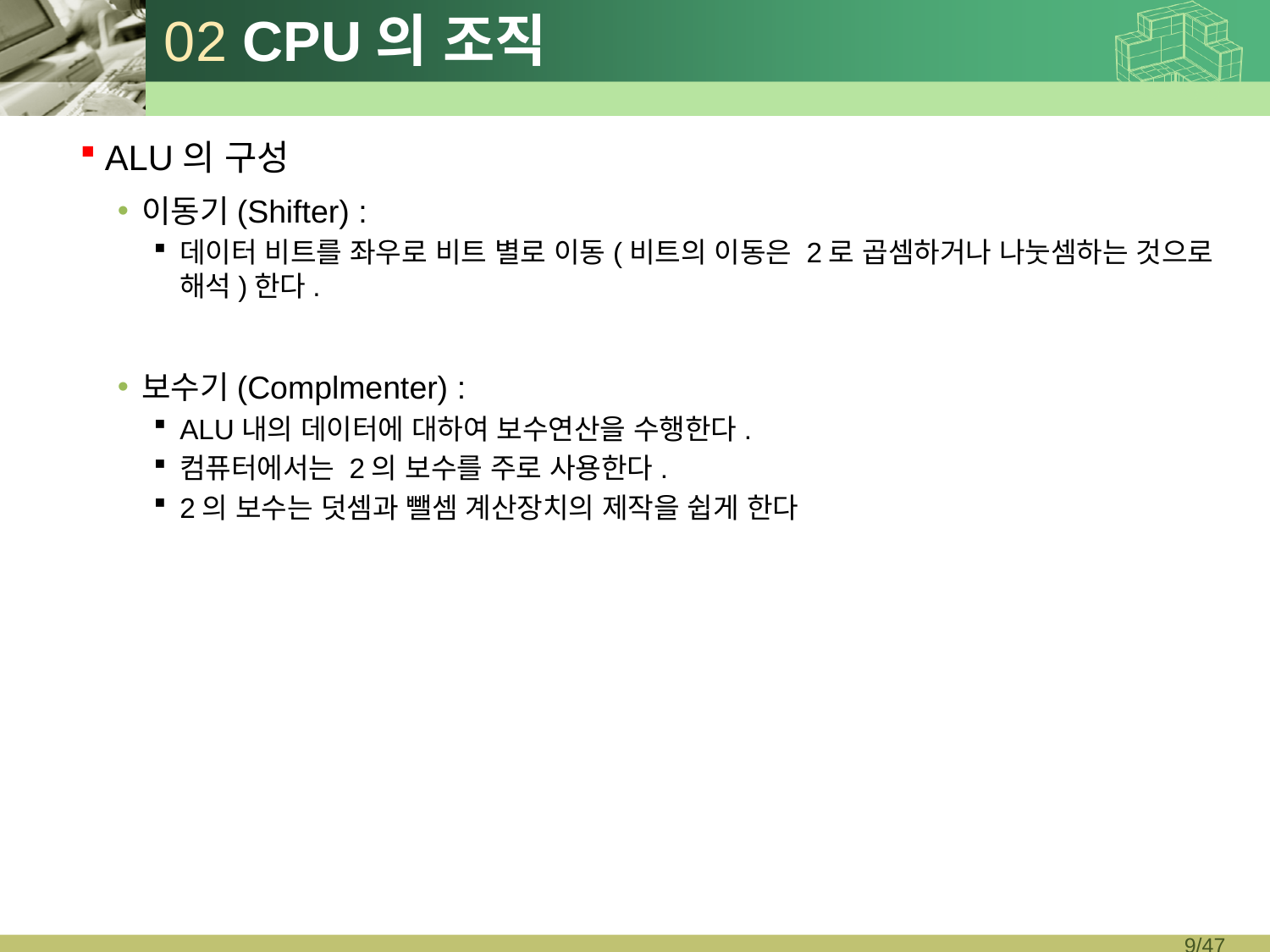

# 02 CPU의 조직
ALU의 구성
이동기(Shifter) :
데이터 비트를 좌우로 비트 별로 이동(비트의 이동은 2로 곱셈하거나 나눗셈하는 것으로 해석)한다.

보수기(Complmenter) :
ALU내의 데이터에 대하여 보수연산을 수행한다.
컴퓨터에서는 2의 보수를 주로 사용한다.
2의 보수는 덧셈과 뺄셈 계산장치의 제작을 쉽게 한다